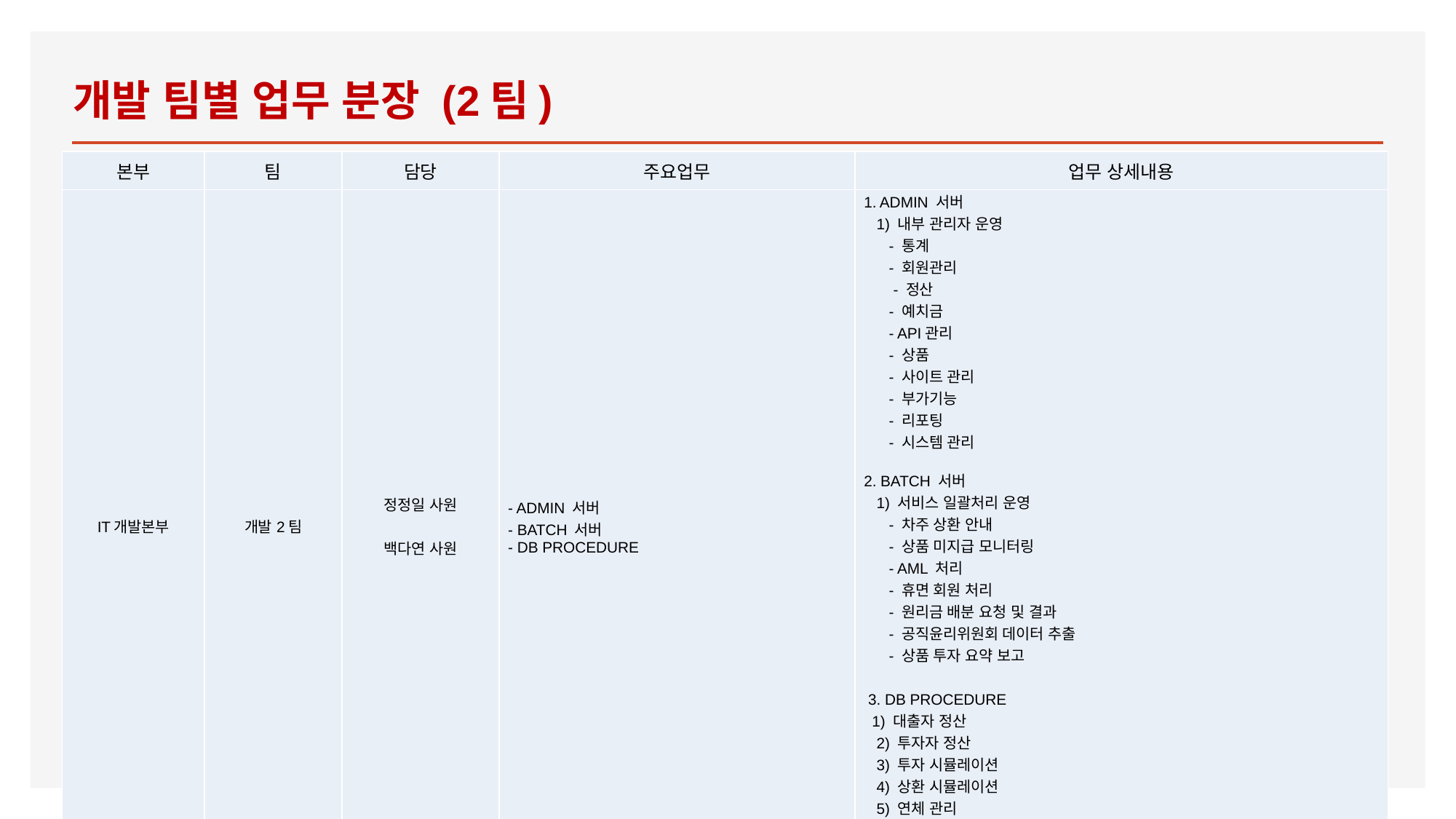

# 개발 팀별 업무 분장 (2팀)
| 본부 | 팀 | 담당 | 주요업무 | 업무 상세내용 |
| --- | --- | --- | --- | --- |
| IT개발본부 | 개발2팀 | 정정일 사원 백다연 사원 | - ADMIN 서버 - BATCH 서버 - DB PROCEDURE | 1. ADMIN 서버 1) 내부 관리자 운영 - 통계 - 회원관리 - 정산 - 예치금 - API관리 - 상품 - 사이트 관리 - 부가기능 - 리포팅 - 시스템 관리 2. BATCH 서버 1) 서비스 일괄처리 운영 - 차주 상환 안내 - 상품 미지급 모니터링 - AML 처리 - 휴면 회원 처리 - 원리금 배분 요청 및 결과 - 공직윤리위원회 데이터 추출 - 상품 투자 요약 보고 3. DB PROCEDURE 1) 대출자 정산 2) 투자자 정산 3) 투자 시뮬레이션 4) 상환 시뮬레이션 5) 연체 관리 6) 중도상환 7) 각종 통계 생성 |